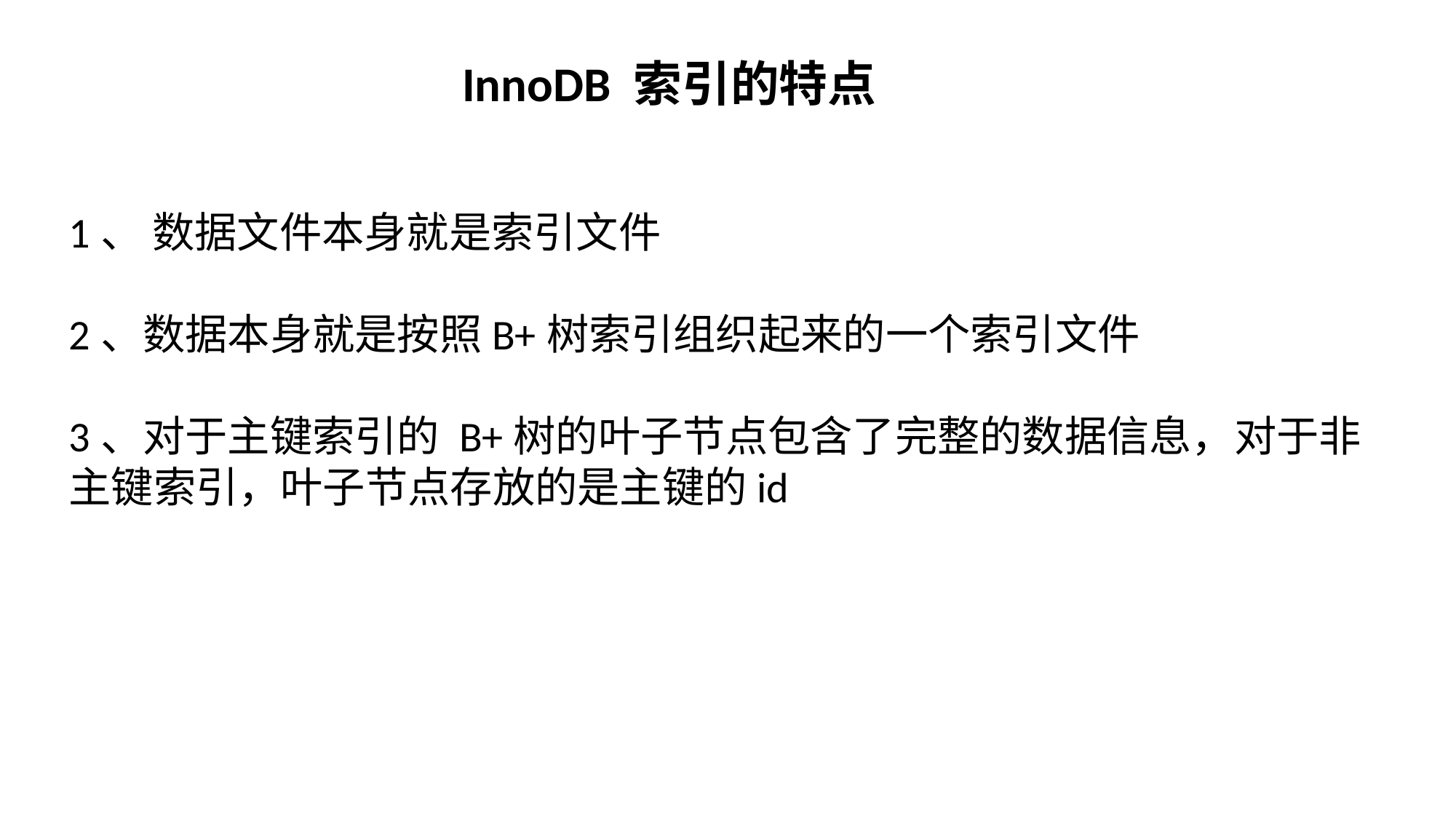

InnoDB 索引的特点

1、 数据文件本身就是索引文件

2、数据本身就是按照B+树索引组织起来的一个索引文件

3、对于主键索引的 B+树的叶子节点包含了完整的数据信息，对于非主键索引，叶子节点存放的是主键的id